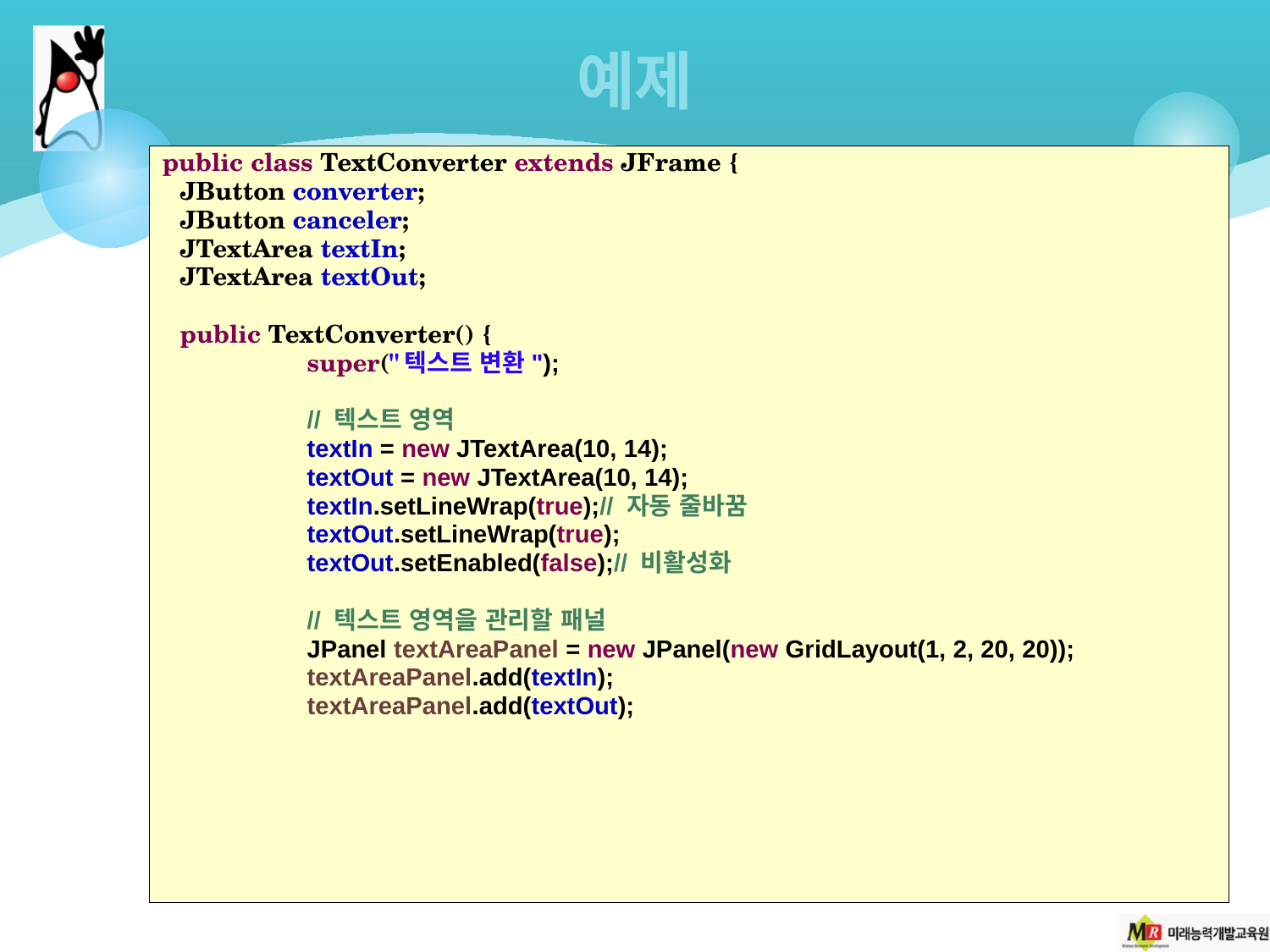

# 예제
public class TextConverter extends JFrame {
	JButton converter;
	JButton canceler;
	JTextArea textIn;
	JTextArea textOut;

	public TextConverter() {
		super("텍스트 변환");

		// 텍스트 영역
		textIn = new JTextArea(10, 14);
		textOut = new JTextArea(10, 14);
		textIn.setLineWrap(true);// 자동 줄바꿈
		textOut.setLineWrap(true);
		textOut.setEnabled(false);// 비활성화

		// 텍스트 영역을 관리할 패널
		JPanel textAreaPanel = new JPanel(new GridLayout(1, 2, 20, 20));
		textAreaPanel.add(textIn);
		textAreaPanel.add(textOut);